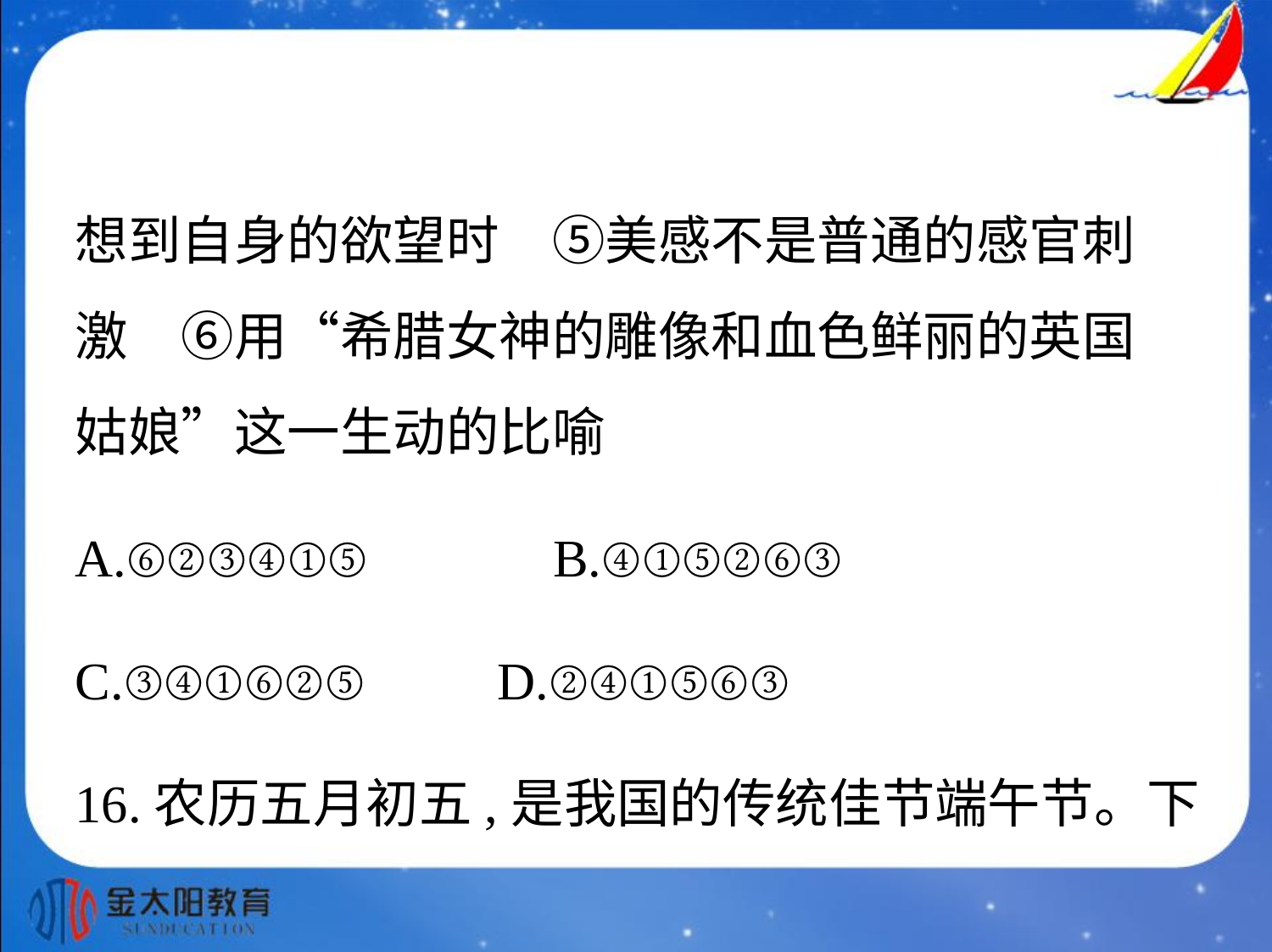

想到自身的欲望时　⑤美感不是普通的感官刺
激　⑥用“希腊女神的雕像和血色鲜丽的英国
姑娘”这一生动的比喻
A.⑥②③④①⑤　　　B.④①⑤②⑥③
C.③④①⑥②⑤　　D.②④①⑤⑥③
16.农历五月初五,是我国的传统佳节端午节。下